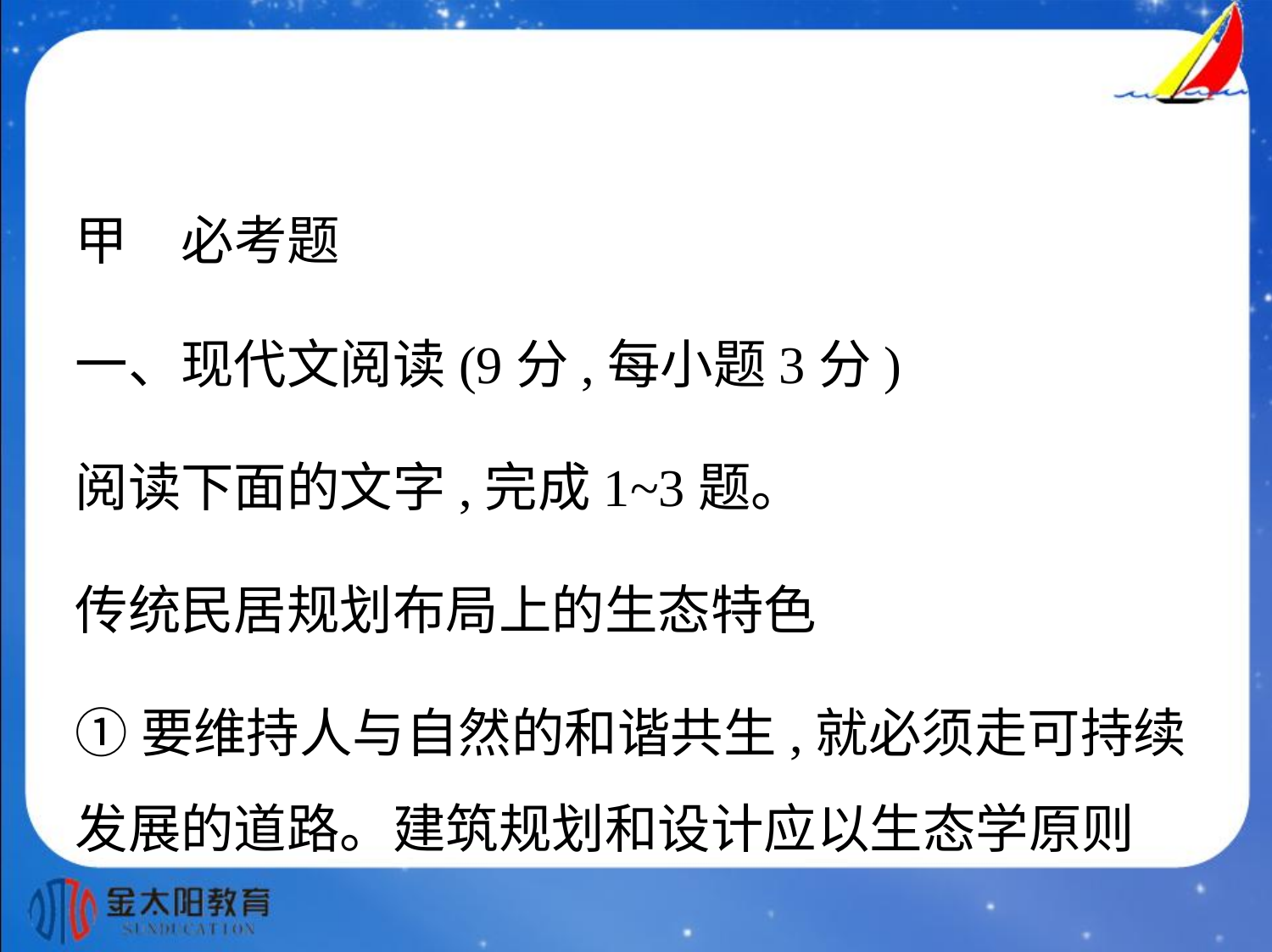

甲　必考题
一、现代文阅读(9分,每小题3分)
阅读下面的文字,完成1~3题。
传统民居规划布局上的生态特色
①要维持人与自然的和谐共生,就必须走可持续
发展的道路。建筑规划和设计应以生态学原则